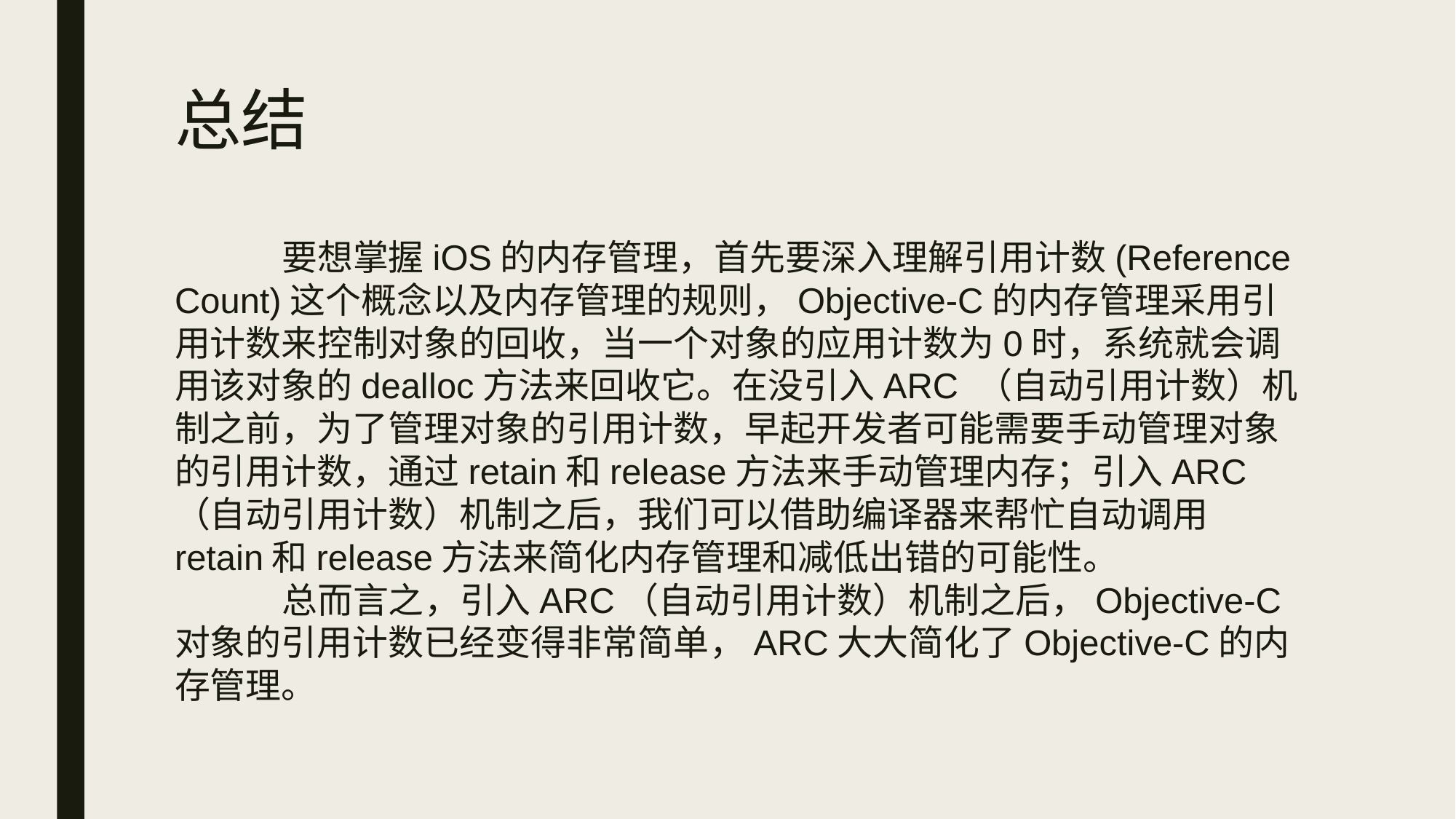

# 总结
	要想掌握iOS的内存管理，首先要深入理解引用计数(Reference Count)这个概念以及内存管理的规则，Objective-C的内存管理采用引用计数来控制对象的回收，当一个对象的应用计数为0时，系统就会调用该对象的dealloc方法来回收它。在没引入ARC （自动引用计数）机制之前，为了管理对象的引用计数，早起开发者可能需要手动管理对象的引用计数，通过retain和release方法来手动管理内存；引入ARC（自动引用计数）机制之后，我们可以借助编译器来帮忙自动调用retain和release方法来简化内存管理和减低出错的可能性。
	总而言之，引入ARC（自动引用计数）机制之后，Objective-C对象的引用计数已经变得非常简单，ARC大大简化了Objective-C的内存管理。